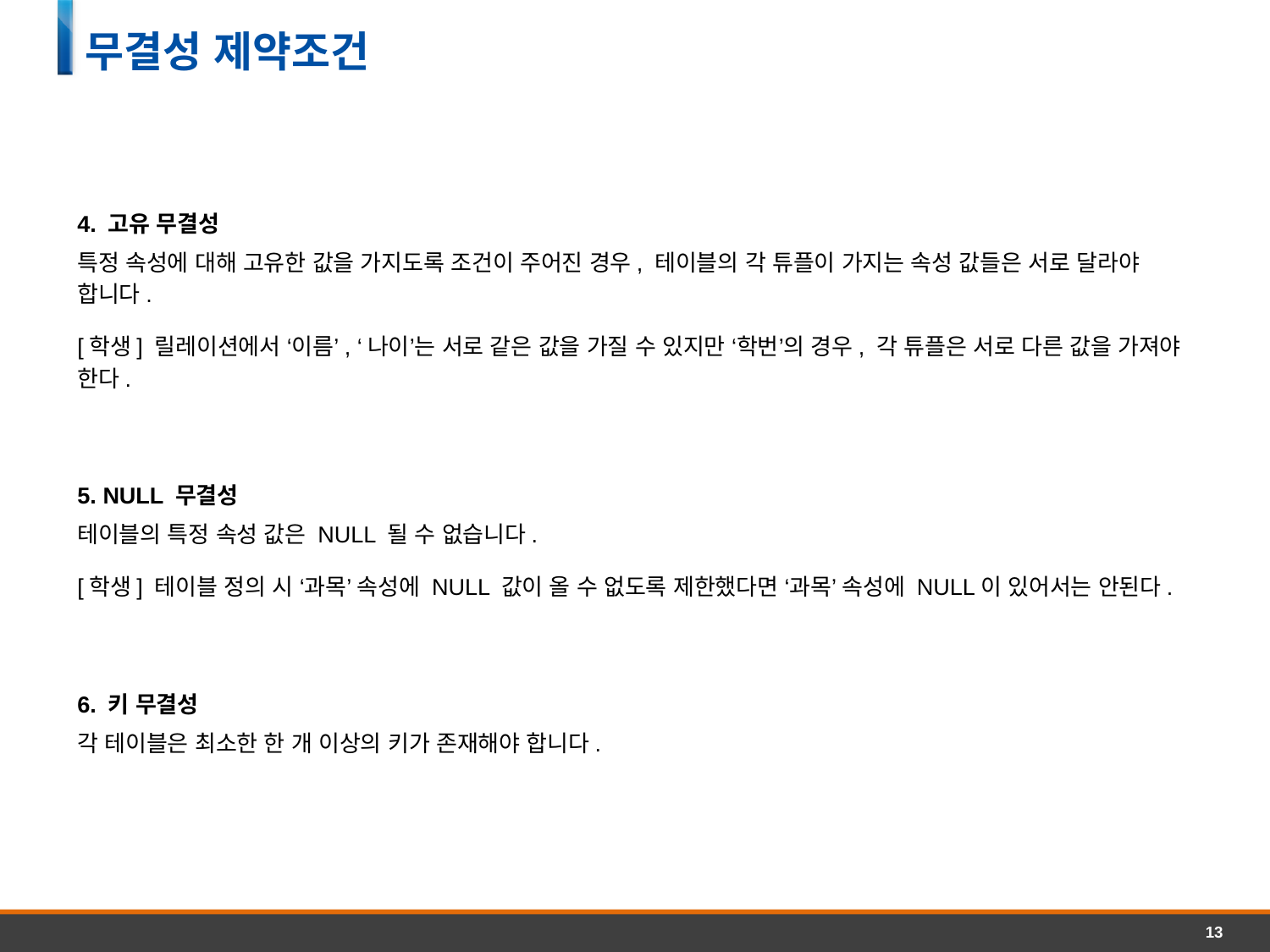

무결성 제약조건

4. 고유 무결성
특정 속성에 대해 고유한 값을 가지도록 조건이 주어진 경우, 테이블의 각 튜플이 가지는 속성 값들은 서로 달라야 합니다.
[학생] 릴레이션에서 ‘이름’, ‘나이’는 서로 같은 값을 가질 수 있지만 ‘학번’의 경우, 각 튜플은 서로 다른 값을 가져야 한다.

5. NULL 무결성
테이블의 특정 속성 값은 NULL 될 수 없습니다.
[학생] 테이블 정의 시 ‘과목’ 속성에 NULL 값이 올 수 없도록 제한했다면 ‘과목’ 속성에 NULL이 있어서는 안된다.

6. 키 무결성
각 테이블은 최소한 한 개 이상의 키가 존재해야 합니다.